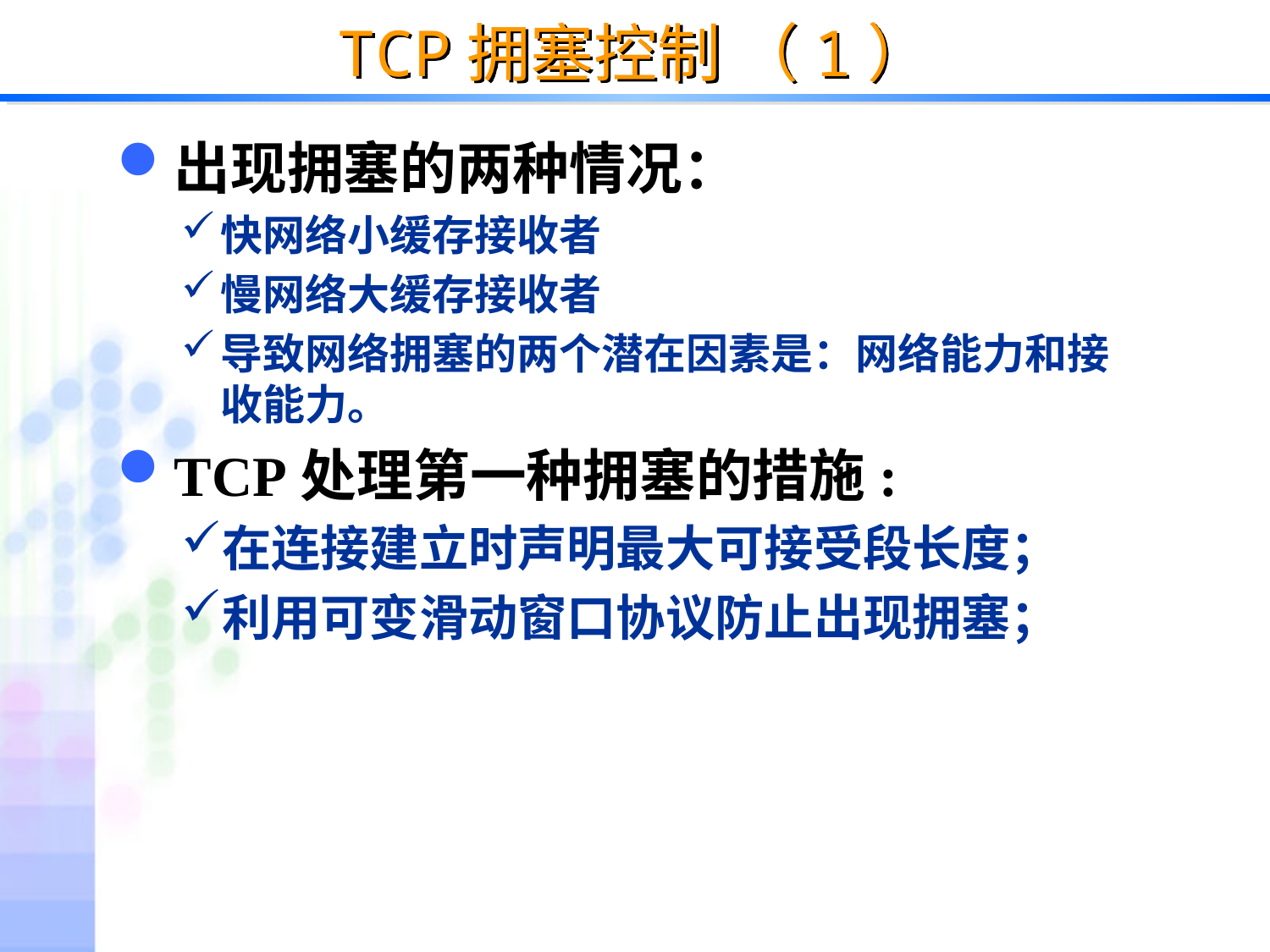

# TCP拥塞控制 （1）
出现拥塞的两种情况：
快网络小缓存接收者
慢网络大缓存接收者
导致网络拥塞的两个潜在因素是：网络能力和接收能力。
TCP处理第一种拥塞的措施:
在连接建立时声明最大可接受段长度；
利用可变滑动窗口协议防止出现拥塞；